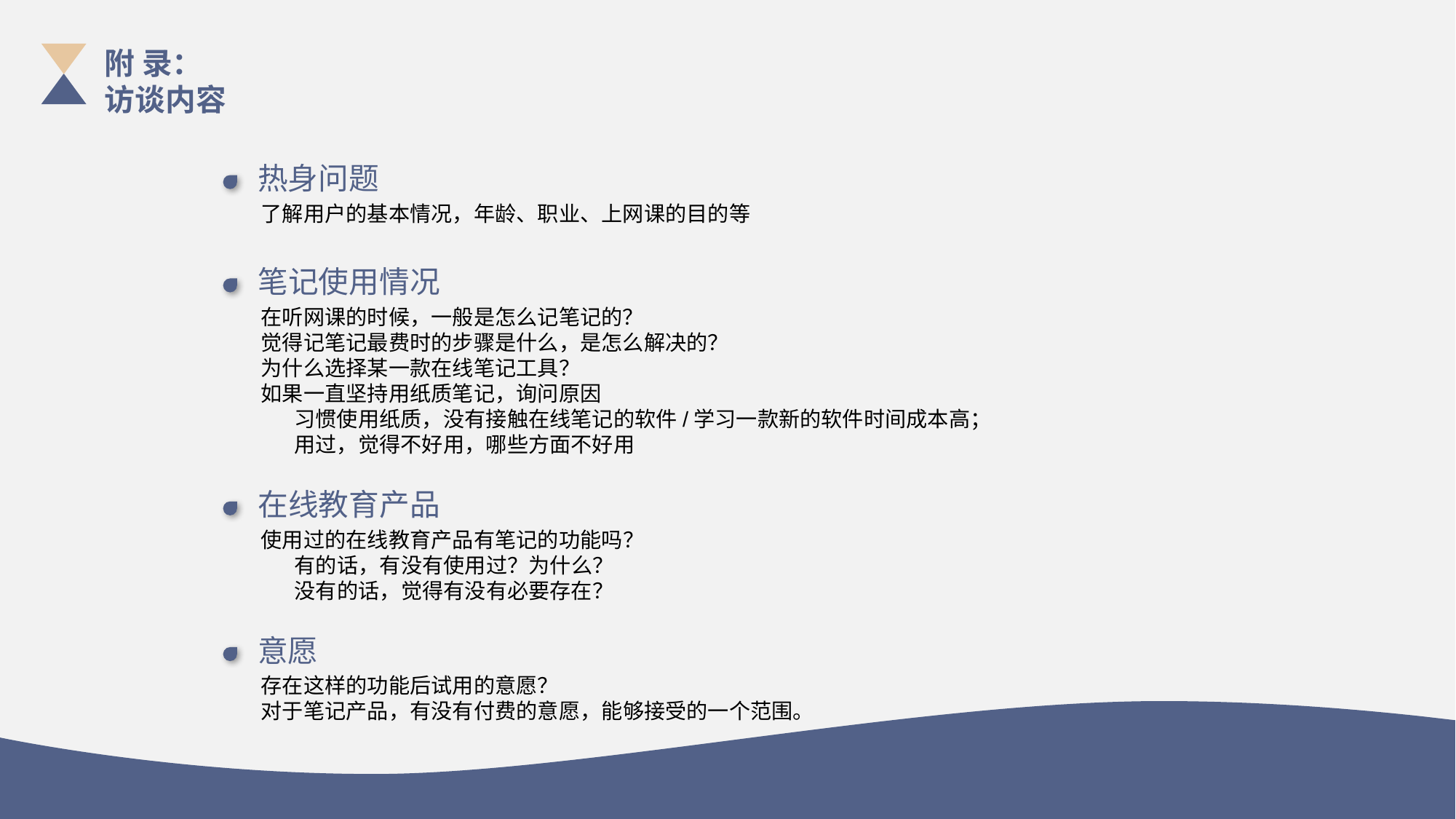

附 录：
访谈内容

热身问题
了解用户的基本情况，年龄、职业、上网课的目的等

笔记使用情况
在听网课的时候，一般是怎么记笔记的？
觉得记笔记最费时的步骤是什么，是怎么解决的？
为什么选择某一款在线笔记工具？
如果一直坚持用纸质笔记，询问原因
      习惯使用纸质，没有接触在线笔记的软件/学习一款新的软件时间成本高；
      用过，觉得不好用，哪些方面不好用

在线教育产品
使用过的在线教育产品有笔记的功能吗？
      有的话，有没有使用过？为什么？
      没有的话，觉得有没有必要存在？

意愿
存在这样的功能后试用的意愿？
对于笔记产品，有没有付费的意愿，能够接受的一个范围。